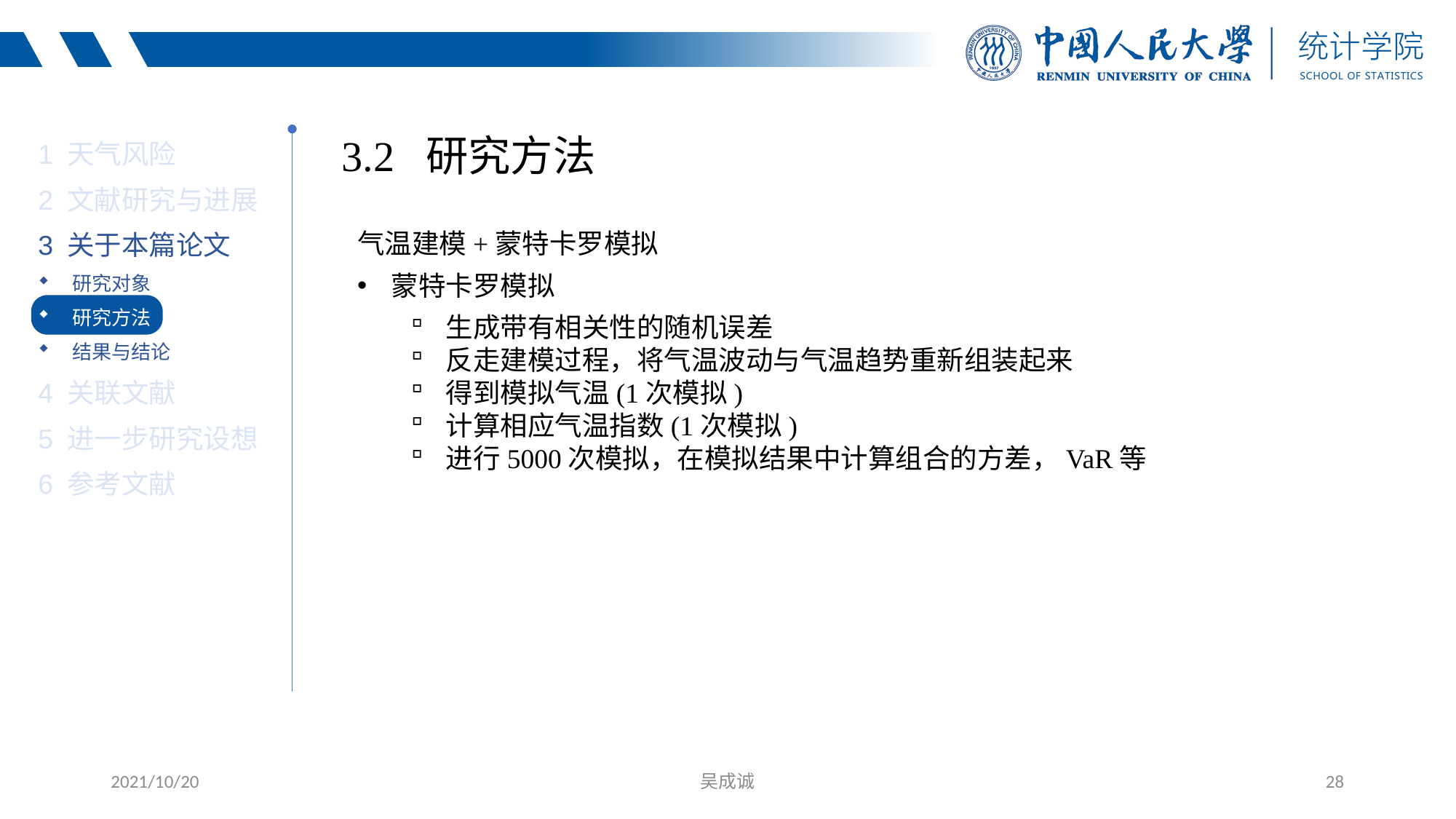

1 天气风险
2 文献研究与进展
3 关于本篇论文
研究对象
研究方法
结果与结论
4 关联文献
5 进一步研究设想
6 参考文献
3.2  研究方法
气温建模+蒙特卡罗模拟
蒙特卡罗模拟
生成带有相关性的随机误差
反走建模过程，将气温波动与气温趋势重新组装起来
得到模拟气温(1次模拟)
计算相应气温指数(1次模拟)
进行5000次模拟，在模拟结果中计算组合的方差，VaR等

2021/10/20
吴成诚
28